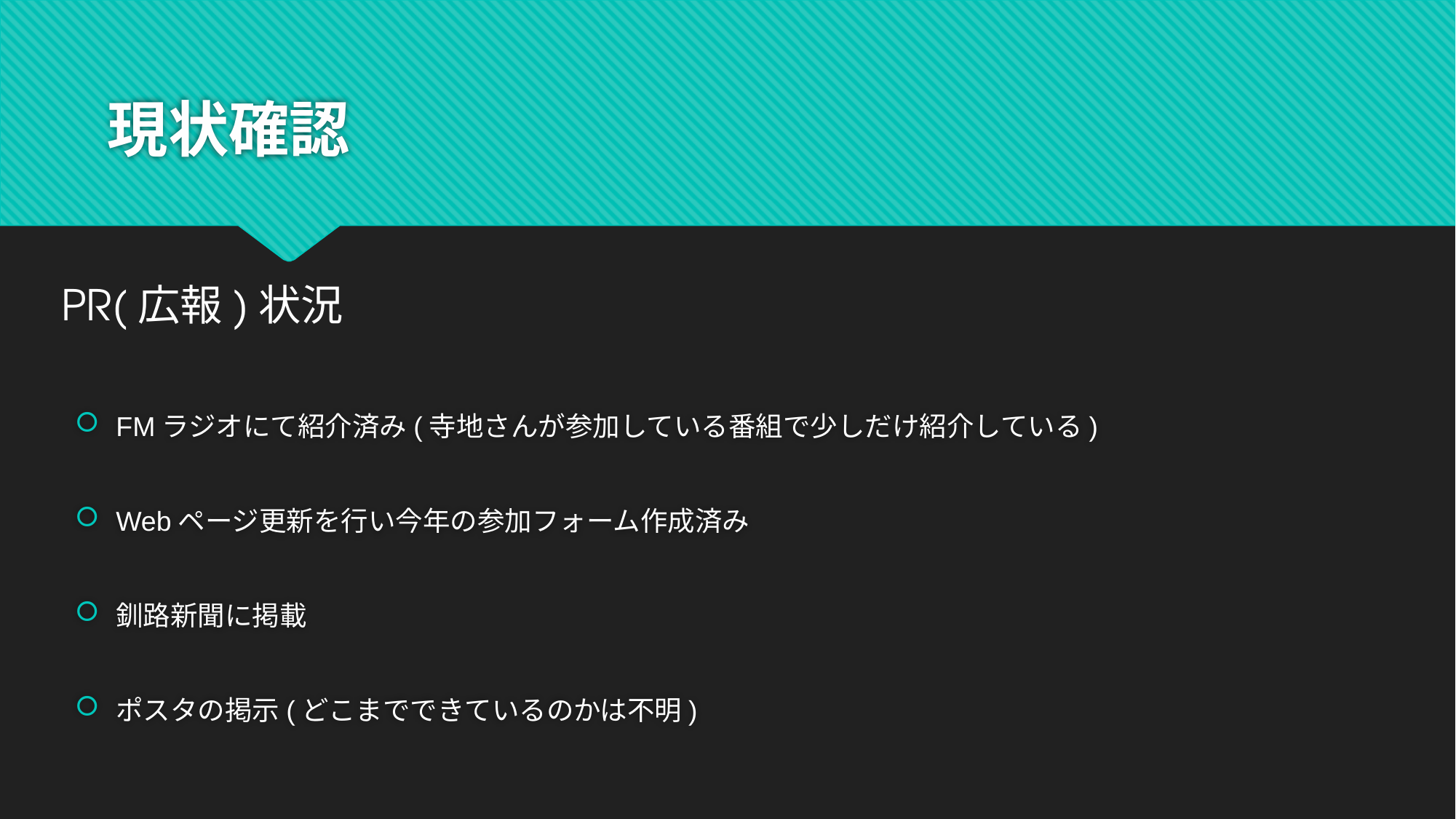

# 現状確認
PR(広報)状況
FMラジオにて紹介済み(寺地さんが参加している番組で少しだけ紹介している)

Webページ更新を行い今年の参加フォーム作成済み

釧路新聞に掲載

ポスタの掲示(どこまでできているのかは不明)